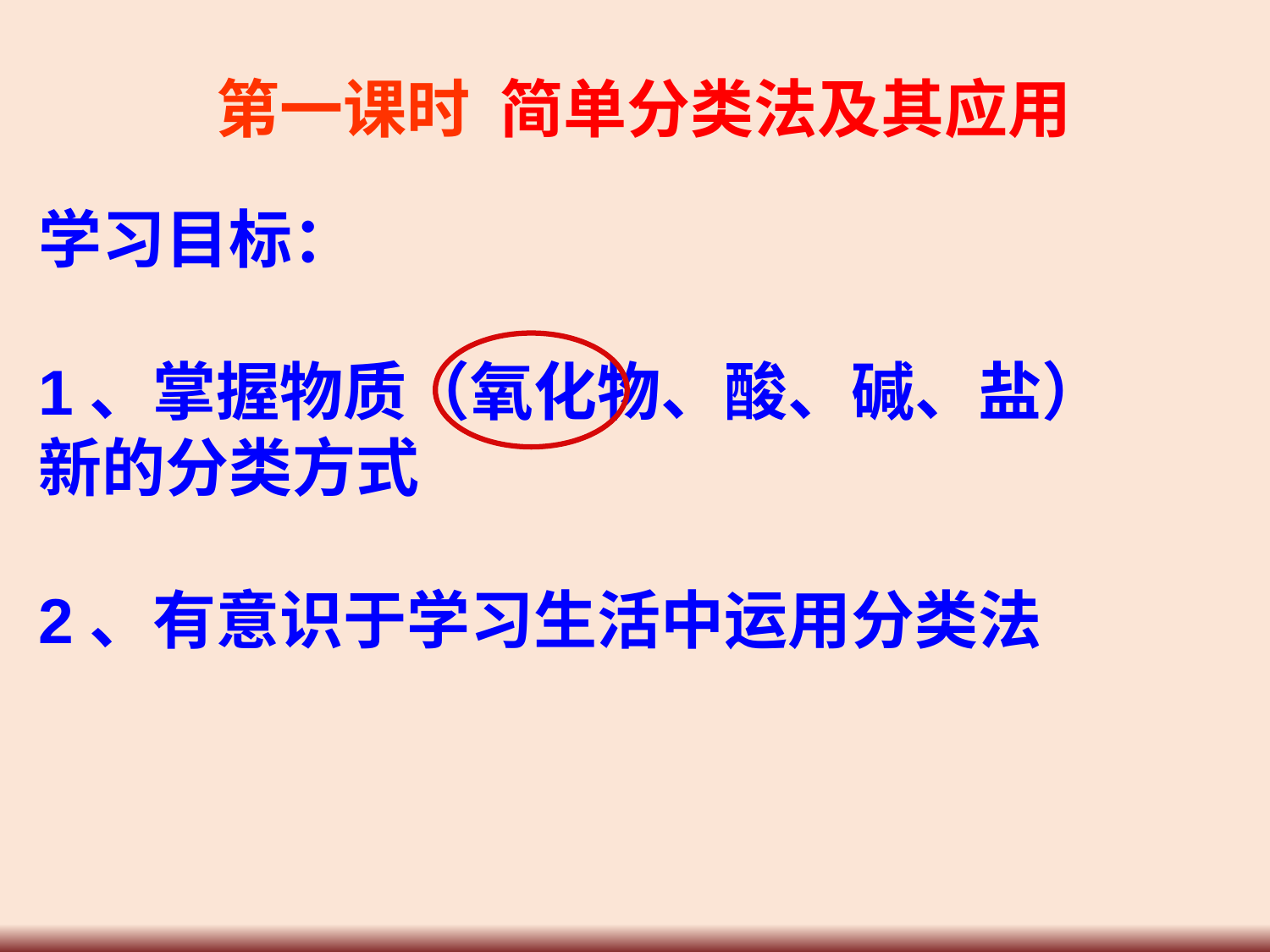

第一课时  简单分类法及其应用
学习目标：

1、掌握物质（氧化物、酸、碱、盐）
新的分类方式

2、有意识于学习生活中运用分类法